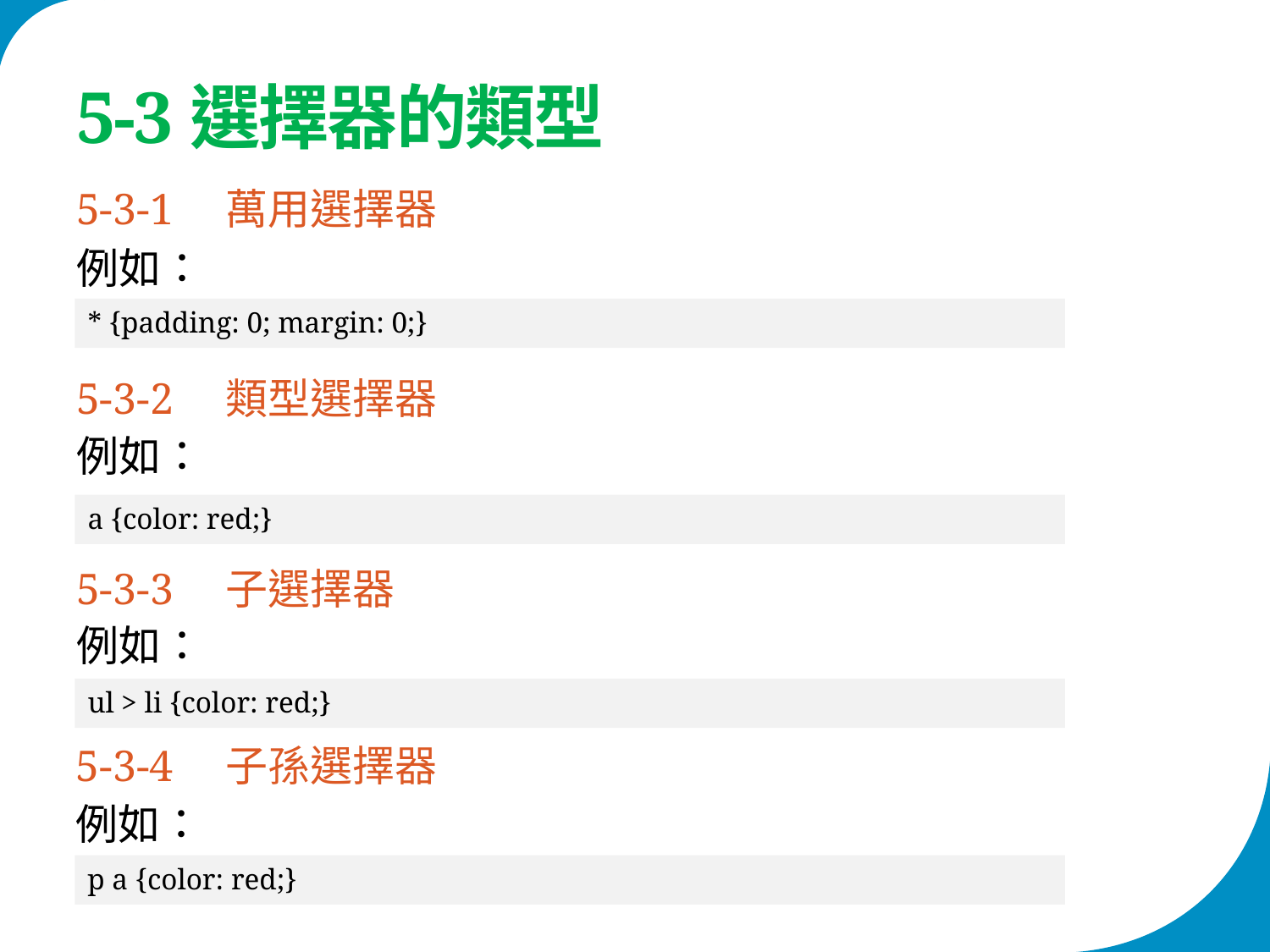

# 5-3選擇器的類型
5-3-1　萬用選擇器
例如：
* {padding: 0; margin: 0;}
5-3-2　類型選擇器
例如：
a {color: red;}
5-3-3　子選擇器
例如：
ul > li {color: red;}
5-3-4　子孫選擇器
例如：
p a {color: red;}